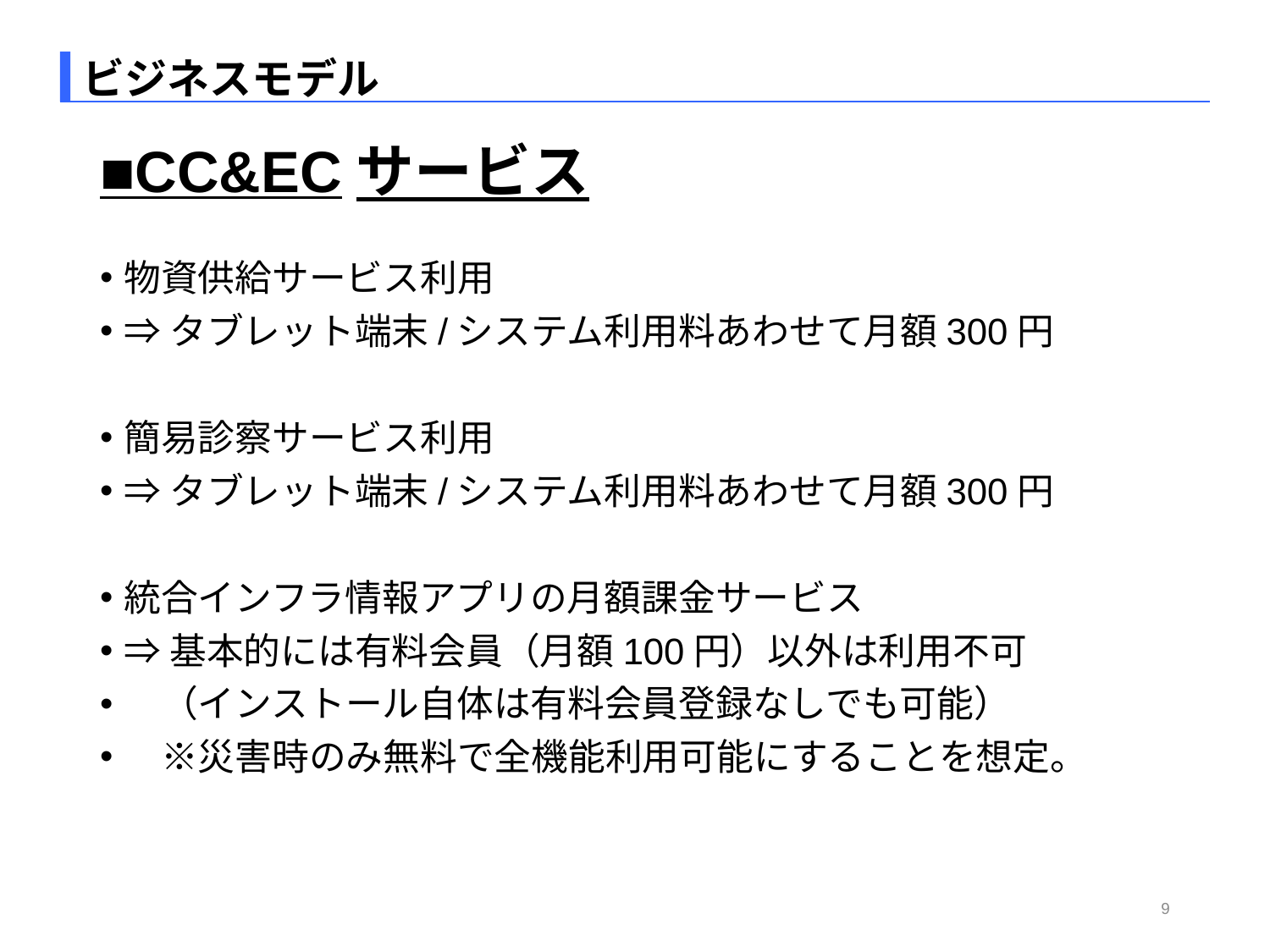

ビジネスモデル

# ■CC&ECサービス
物資供給サービス利用
⇒タブレット端末/システム利用料あわせて月額300円

簡易診察サービス利用
⇒タブレット端末/システム利用料あわせて月額300円

統合インフラ情報アプリの月額課金サービス
⇒基本的には有料会員（月額100円）以外は利用不可
　（インストール自体は有料会員登録なしでも可能）
　※災害時のみ無料で全機能利用可能にすることを想定。
9